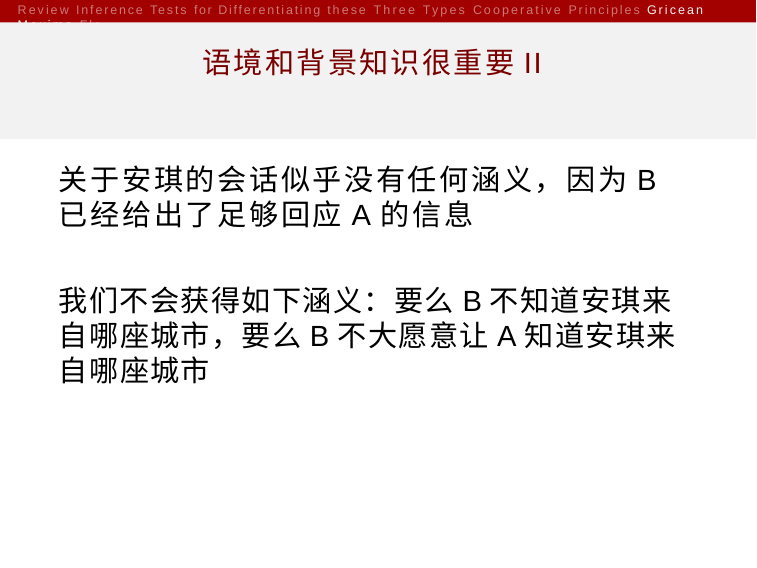

Review Inference Tests for Differentiating these Three Types Cooperative Principles Gricean Maxims Flo
# 语境和背景知识很重要II
关于安琪的会话似乎没有任何涵义，因为B已经给出了足够回应A的信息

我们不会获得如下涵义：要么B不知道安琪来自哪座城市，要么B不大愿意让A知道安琪来自哪座城市